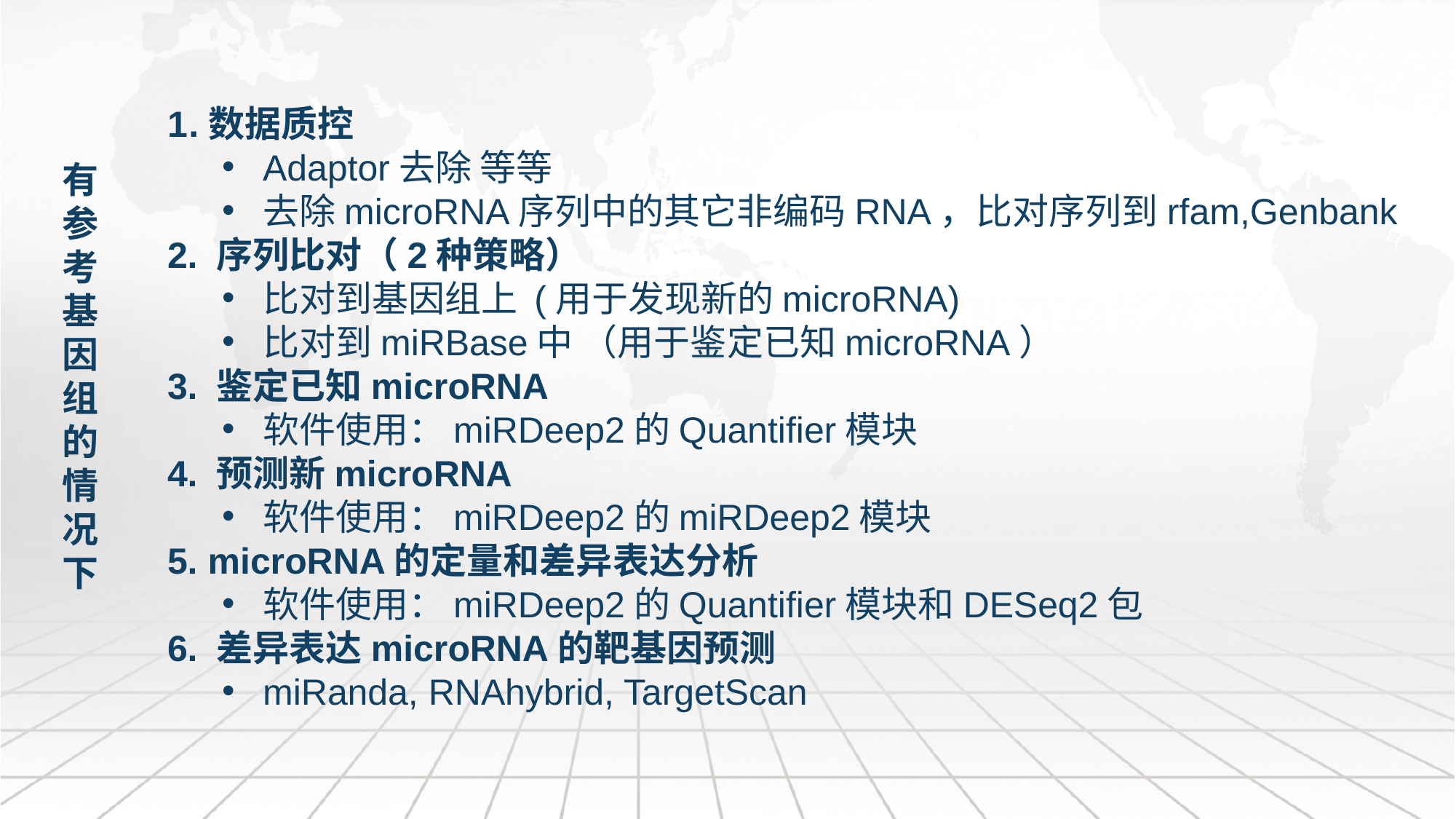

数据质控
Adaptor去除 等等
去除microRNA序列中的其它非编码RNA，比对序列到rfam,Genbank
2. 序列比对（2种策略）
比对到基因组上 (用于发现新的microRNA)
比对到miRBase中 （用于鉴定已知microRNA）
3. 鉴定已知microRNA
软件使用：miRDeep2的Quantifier模块
4. 预测新microRNA
软件使用：miRDeep2的miRDeep2模块
5. microRNA的定量和差异表达分析
软件使用：miRDeep2的Quantifier模块和DESeq2包
6. 差异表达microRNA的靶基因预测
miRanda, RNAhybrid, TargetScan
有参考基因组的情况下